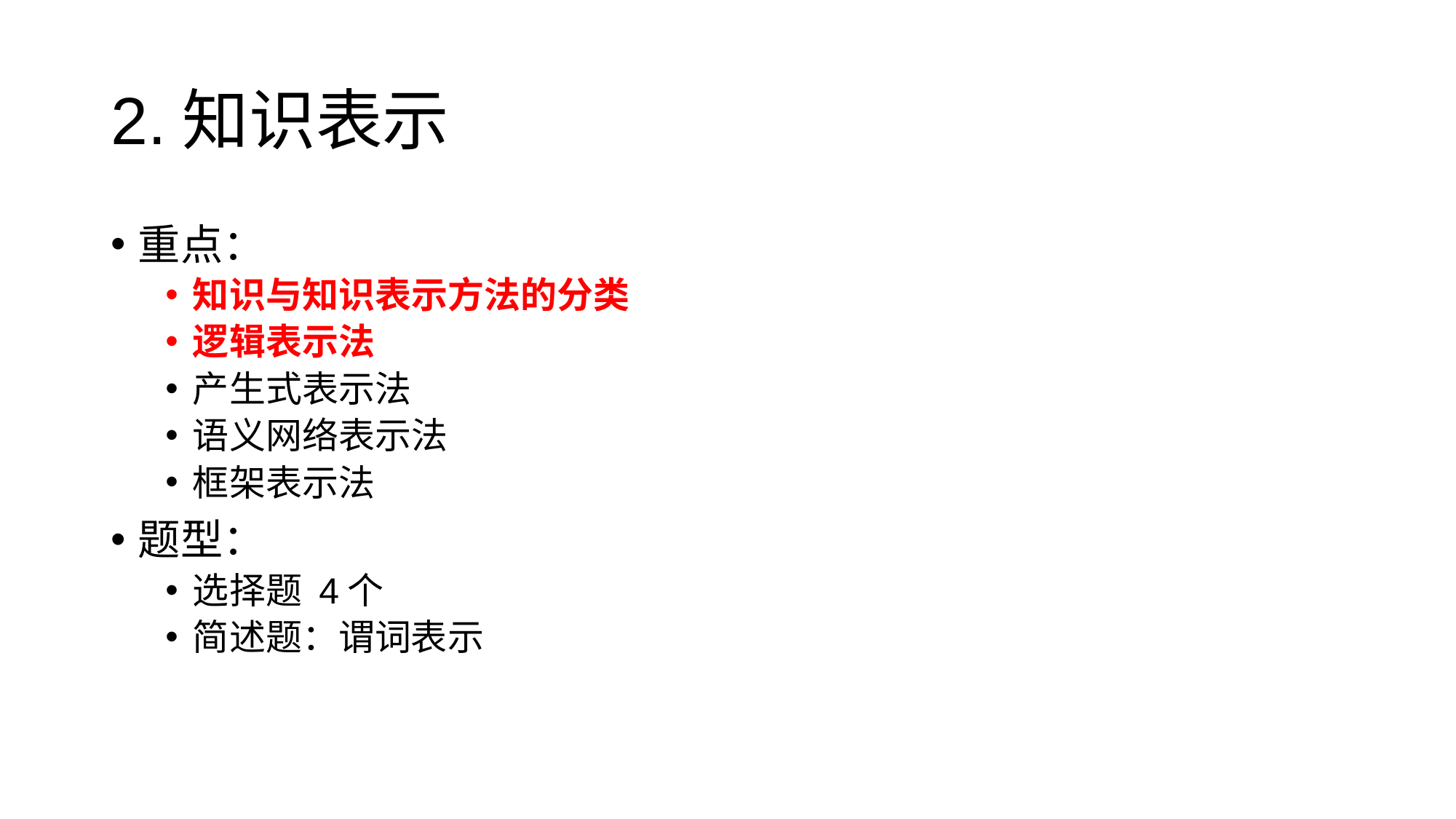

# 2.知识表示
重点：
知识与知识表示方法的分类
逻辑表示法
产生式表示法
语义网络表示法
框架表示法
题型：
选择题 4个
简述题：谓词表示